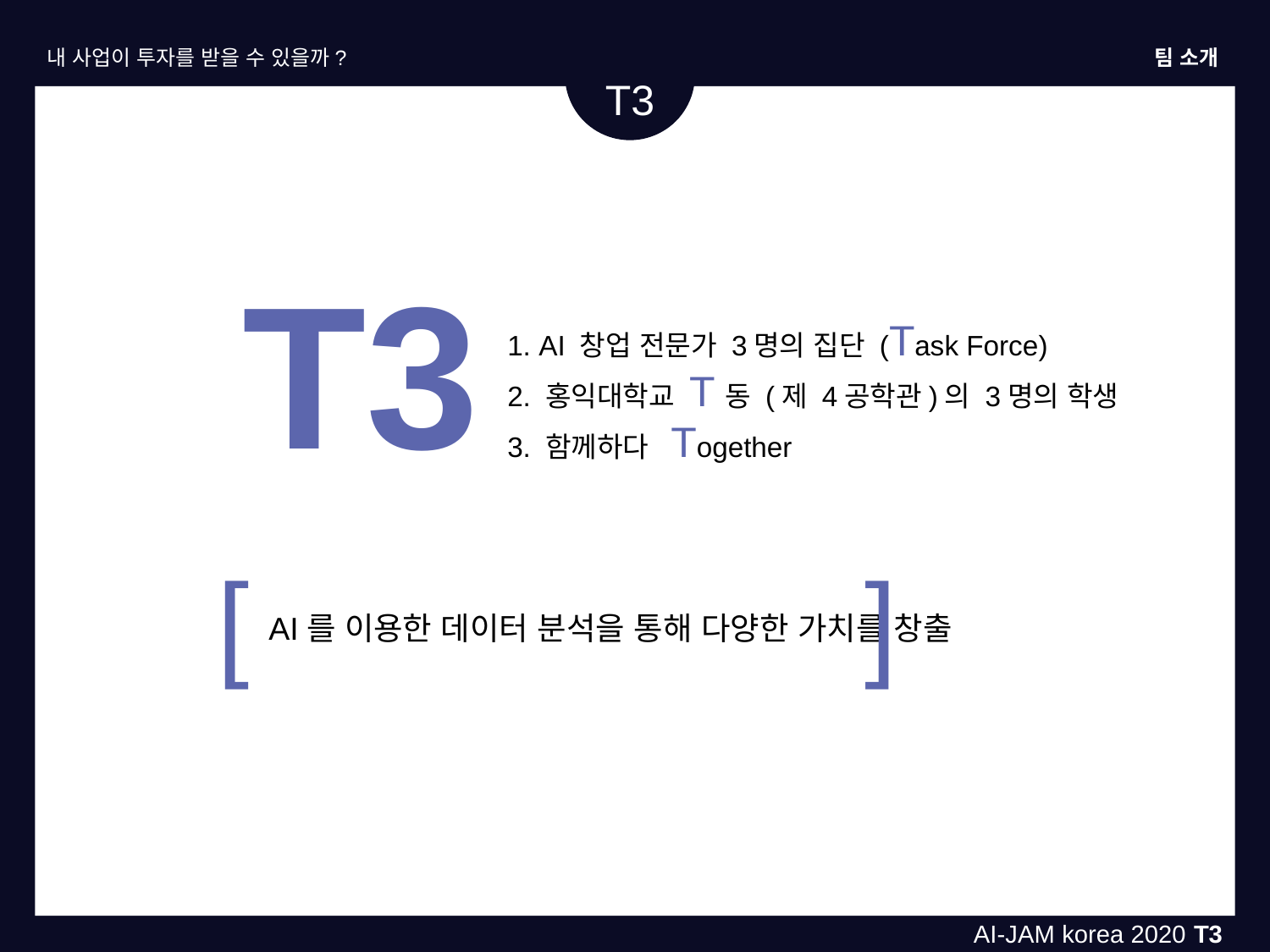

내 사업이 투자를 받을 수 있을까?
팀 소개
T3

T3
1. AI 창업 전문가 3명의 집단 (Task Force)
2. 홍익대학교 T동 (제 4공학관)의 3명의 학생
3. 함께하다 Together
[                   ]
AI를 이용한 데이터 분석을 통해 다양한 가치를 창출
AI-JAM korea 2020 T3